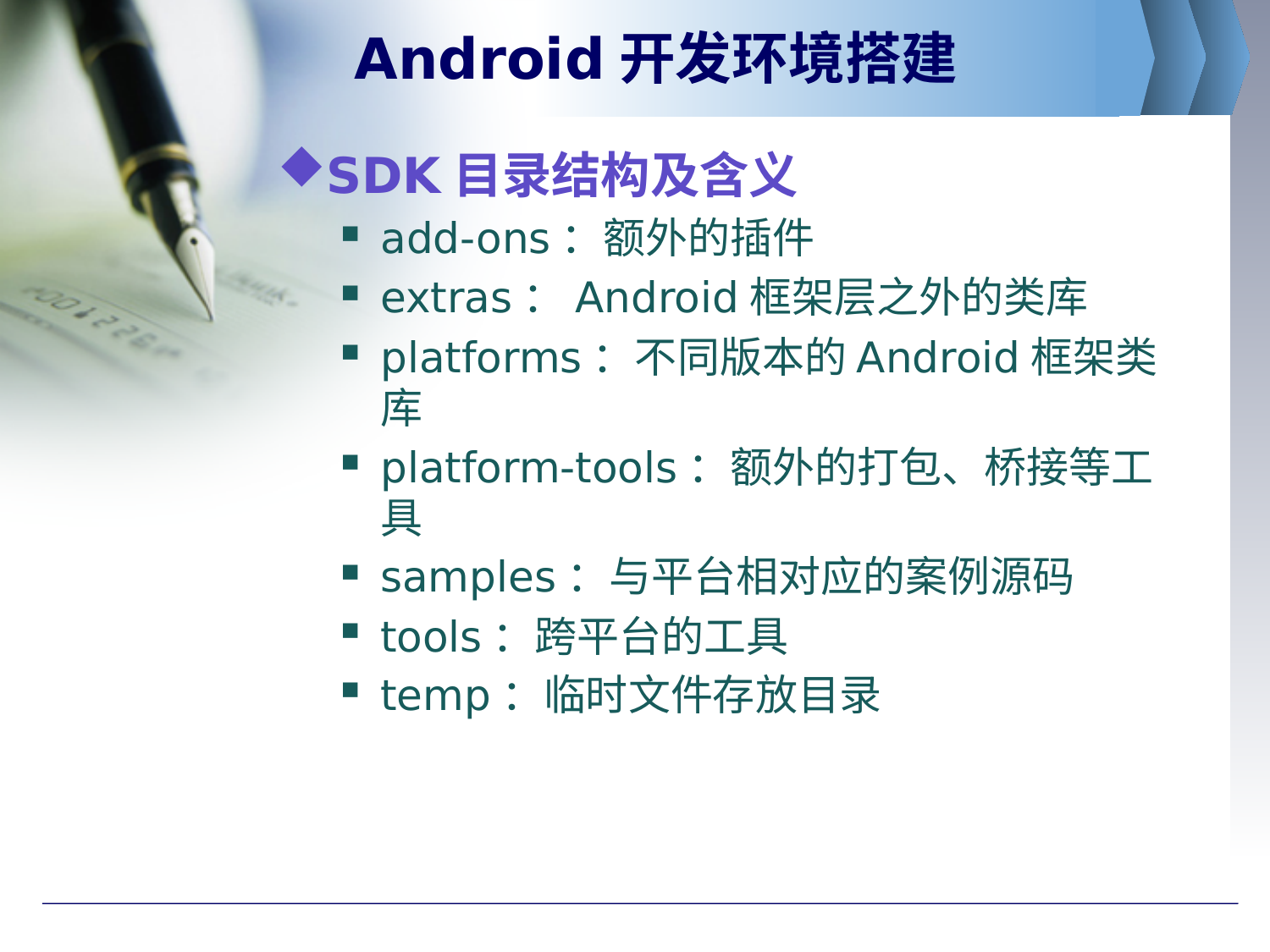

# Android开发环境搭建
SDK目录结构及含义
add-ons：额外的插件
extras：Android框架层之外的类库
platforms：不同版本的Android框架类库
platform-tools：额外的打包、桥接等工具
samples：与平台相对应的案例源码
tools：跨平台的工具
temp：临时文件存放目录